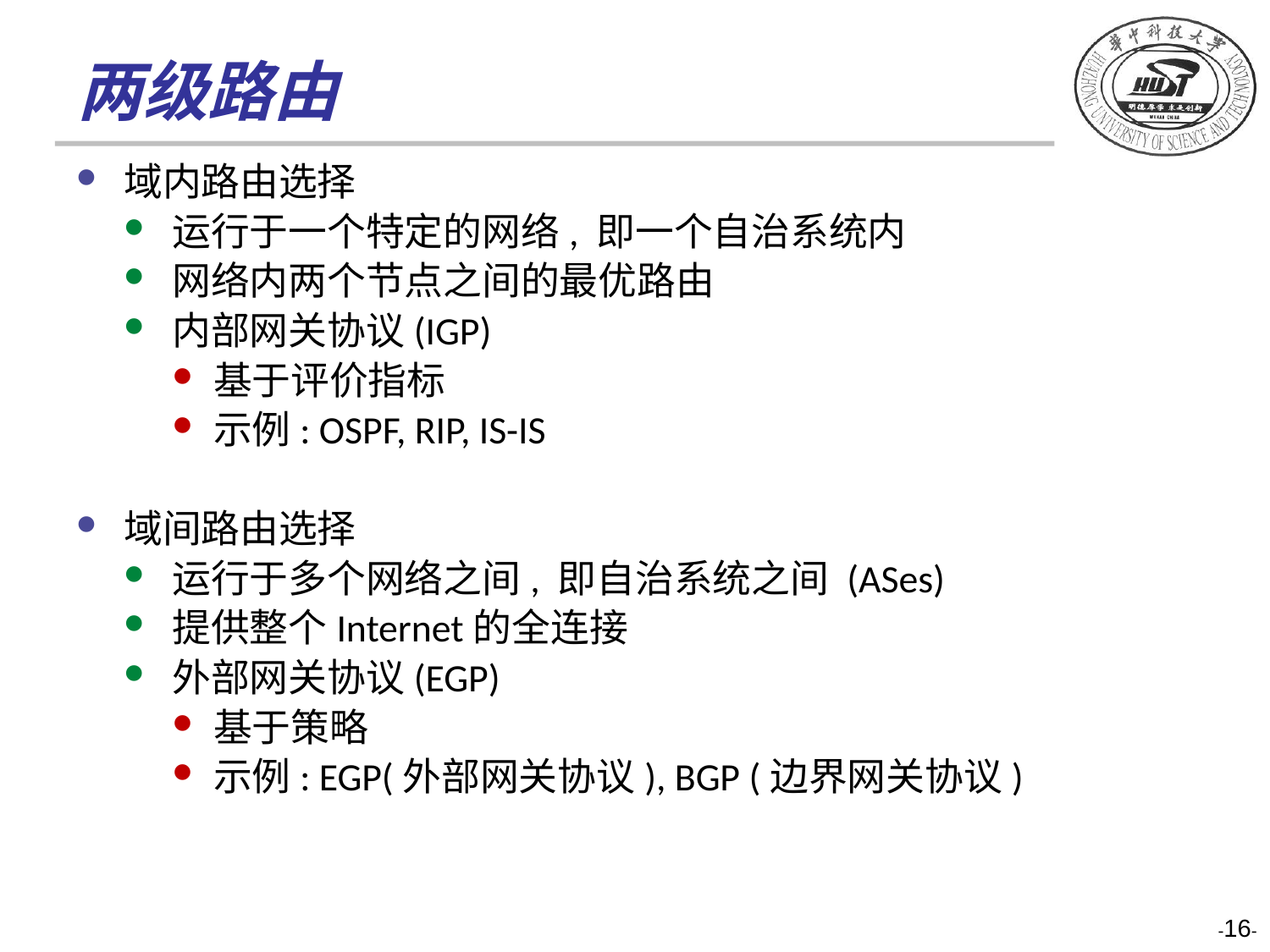

# 两级路由
域内路由选择
运行于一个特定的网络, 即一个自治系统内
网络内两个节点之间的最优路由
内部网关协议(IGP)
基于评价指标
示例: OSPF, RIP, IS-IS

域间路由选择
运行于多个网络之间, 即自治系统之间 (ASes)
提供整个Internet的全连接
外部网关协议(EGP)
基于策略
示例: EGP(外部网关协议), BGP (边界网关协议)
-16-